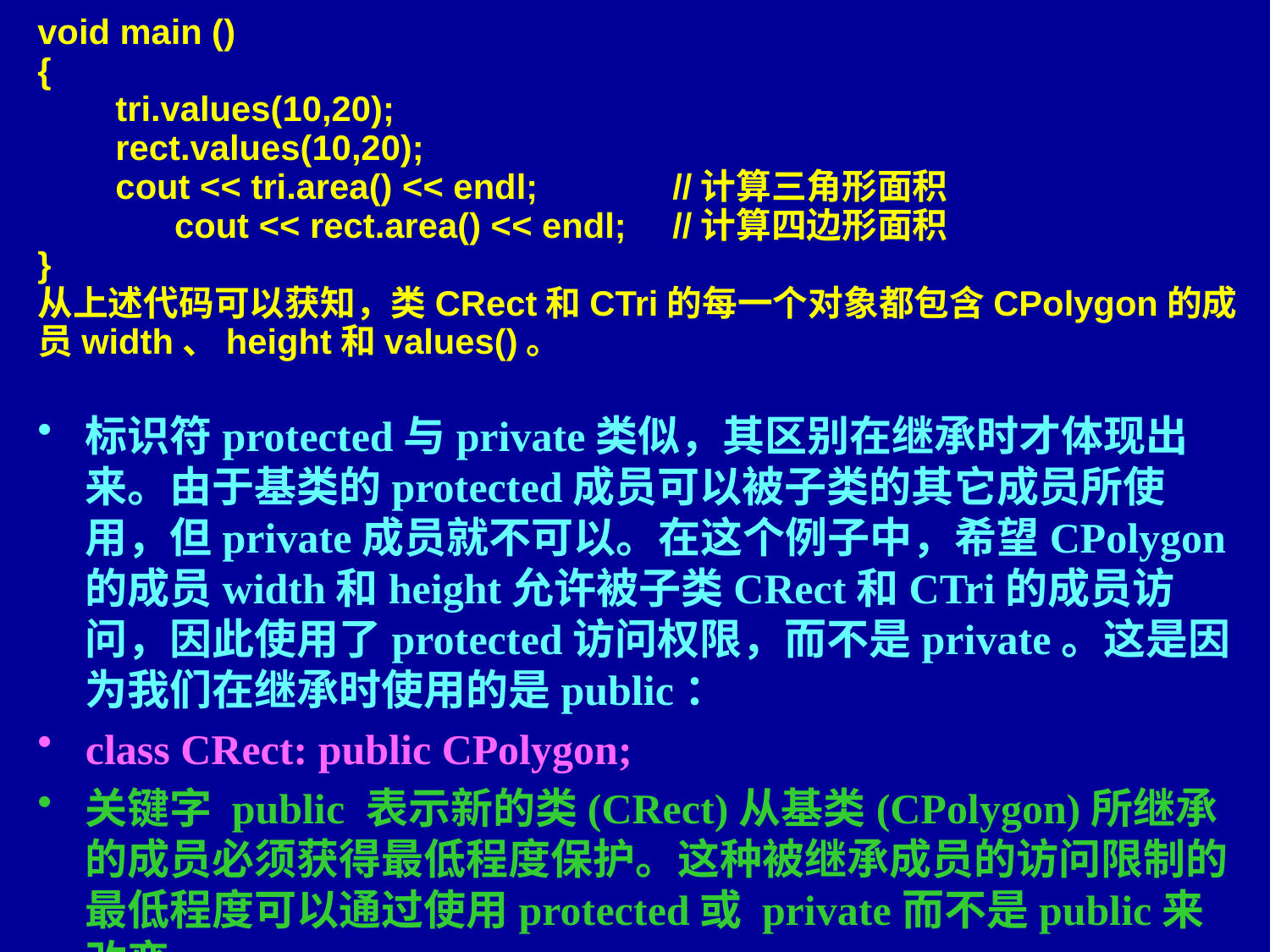

void main ()
{
        tri.values(10,20);
        rect.values(10,20);
        cout << tri.area() << endl;		//计算三角形面积
	 cout << rect.area() << endl;	//计算四边形面积
}
从上述代码可以获知，类CRect和CTri的每一个对象都包含CPolygon的成员width、height和values()。

标识符protected与private类似，其区别在继承时才体现出来。由于基类的protected成员可以被子类的其它成员所使用，但private成员就不可以。在这个例子中，希望CPolygon的成员width和height允许被子类CRect和CTri的成员访问，因此使用了protected访问权限，而不是private。这是因为我们在继承时使用的是public：
class CRect: public CPolygon;
关键字 public 表示新的类(CRect)从基类(CPolygon)所继承的成员必须获得最低程度保护。这种被继承成员的访问限制的最低程度可以通过使用protected或 private而不是public来改变。